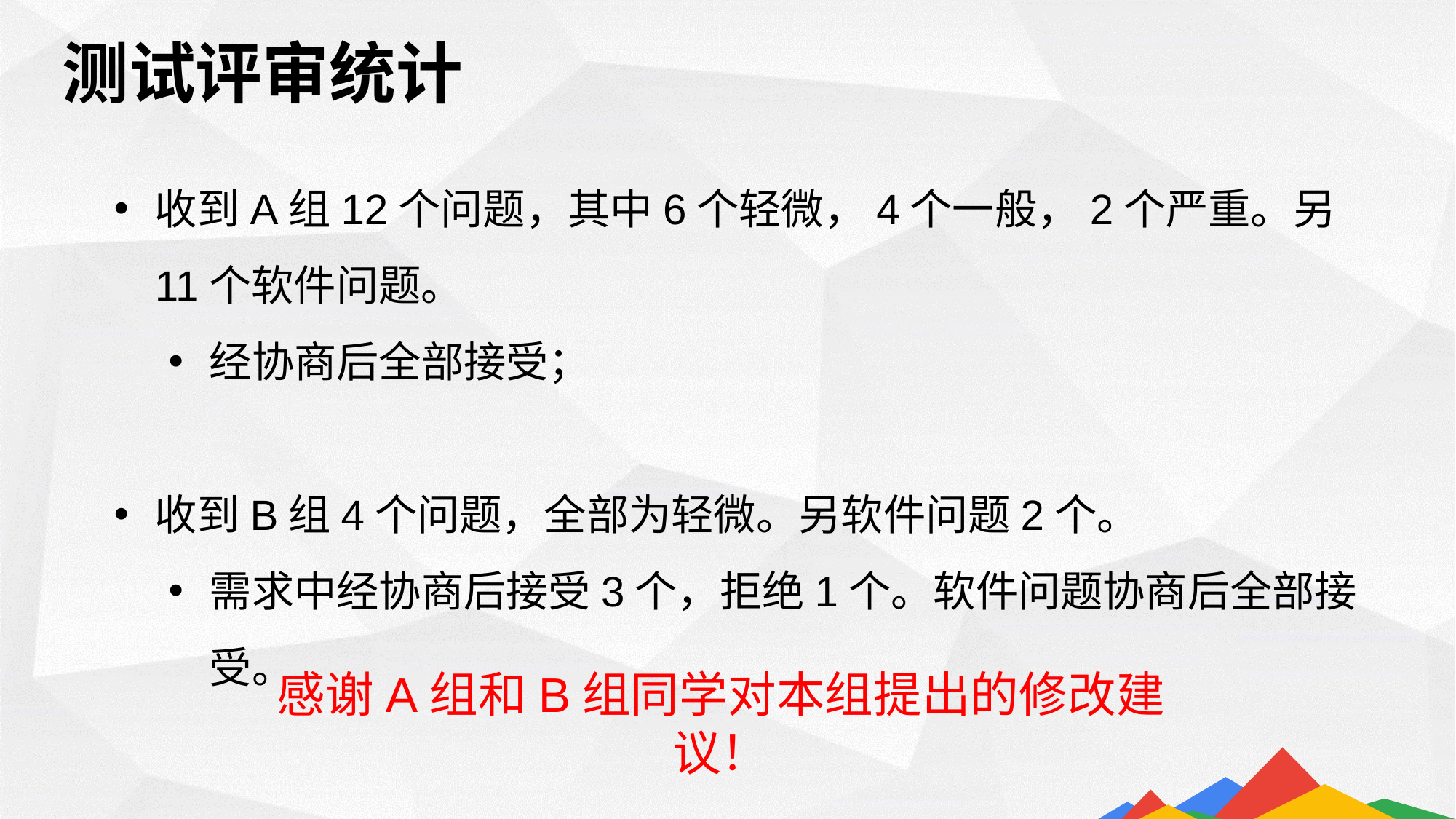

测试评审统计
收到A组12个问题，其中6个轻微，4个一般，2个严重。另11个软件问题。
经协商后全部接受；

收到B组4个问题，全部为轻微。另软件问题2个。
需求中经协商后接受3个，拒绝1个。软件问题协商后全部接受。
感谢A组和B组同学对本组提出的修改建议！